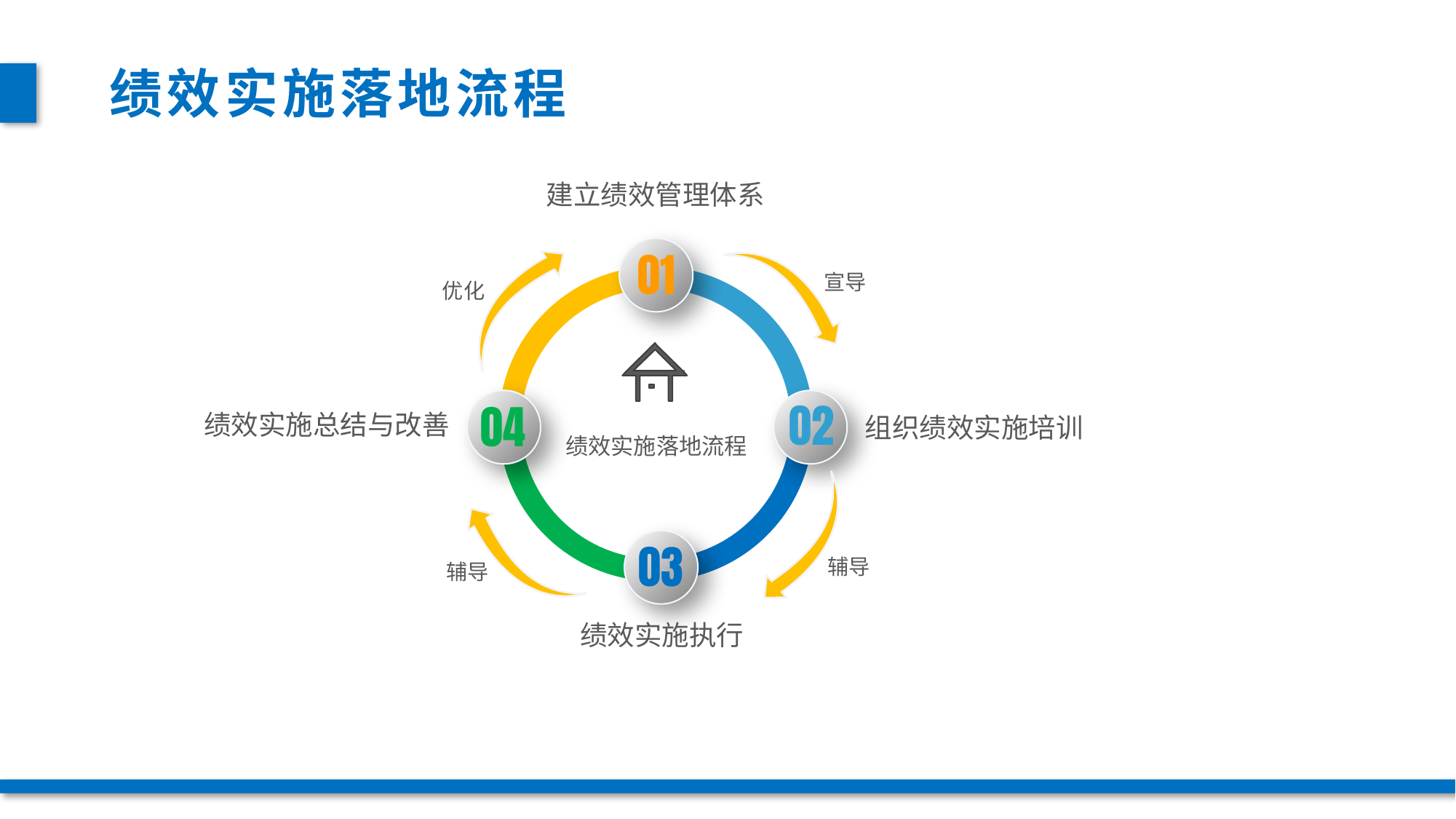

绩效实施落地流程

建立绩效管理体系

01

宣导

优化

02
04
绩效实施总结与改善
组织绩效实施培训

绩效实施落地流程

03
辅导
辅导
绩效实施执行